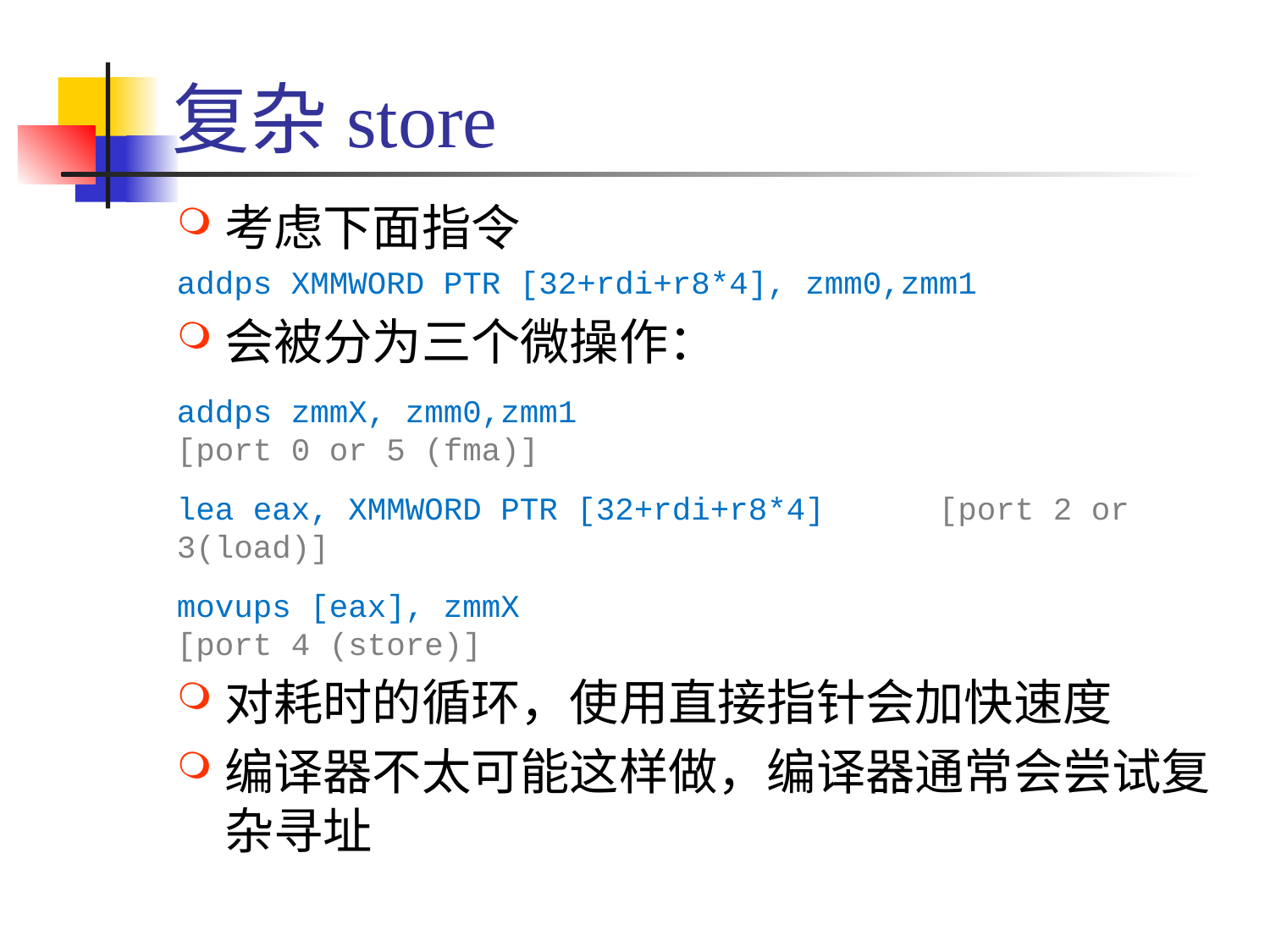

# 复杂store
考虑下面指令
addps XMMWORD PTR [32+rdi+r8*4], zmm0,zmm1
会被分为三个微操作：
addps zmmX, zmm0,zmm1					[port 0 or 5 (fma)]
lea eax, XMMWORD PTR [32+rdi+r8*4]	[port 2 or 3(load)]
movups [eax], zmmX						[port 4 (store)]
对耗时的循环，使用直接指针会加快速度
编译器不太可能这样做，编译器通常会尝试复杂寻址